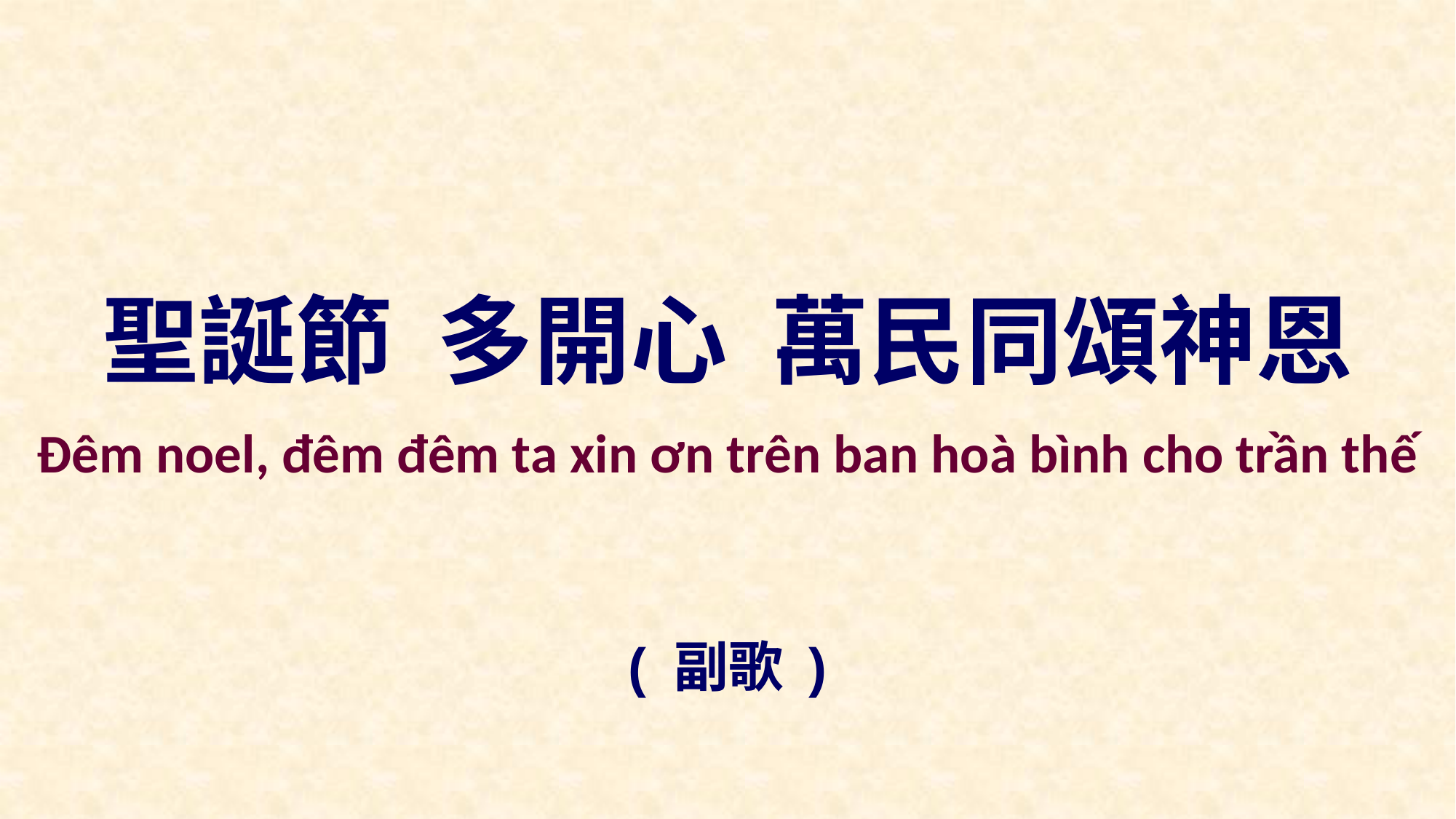

聖誕節  多開心  萬民同頌神恩
Đêm noel, đêm đêm ta xin ơn trên ban hoà bình cho trần thế
( 副歌 )